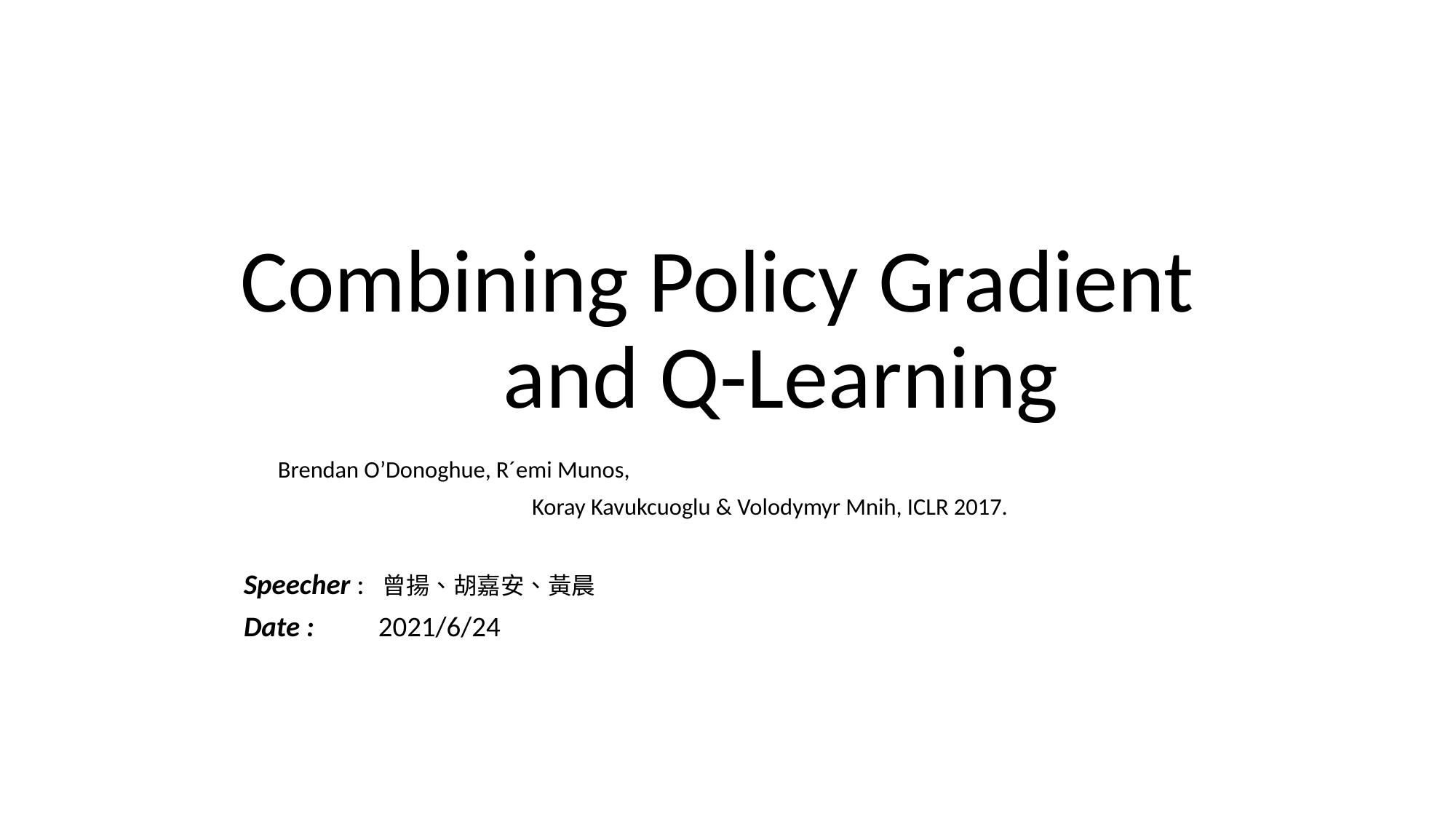

# Combining Policy Gradient 						and Q-Learning
		Brendan O’Donoghue, R´emi Munos,
		Koray Kavukcuoglu & Volodymyr Mnih, ICLR 2017.

        Speecher :  曾揚、胡嘉安、黃晨
        Date :          2021/6/24